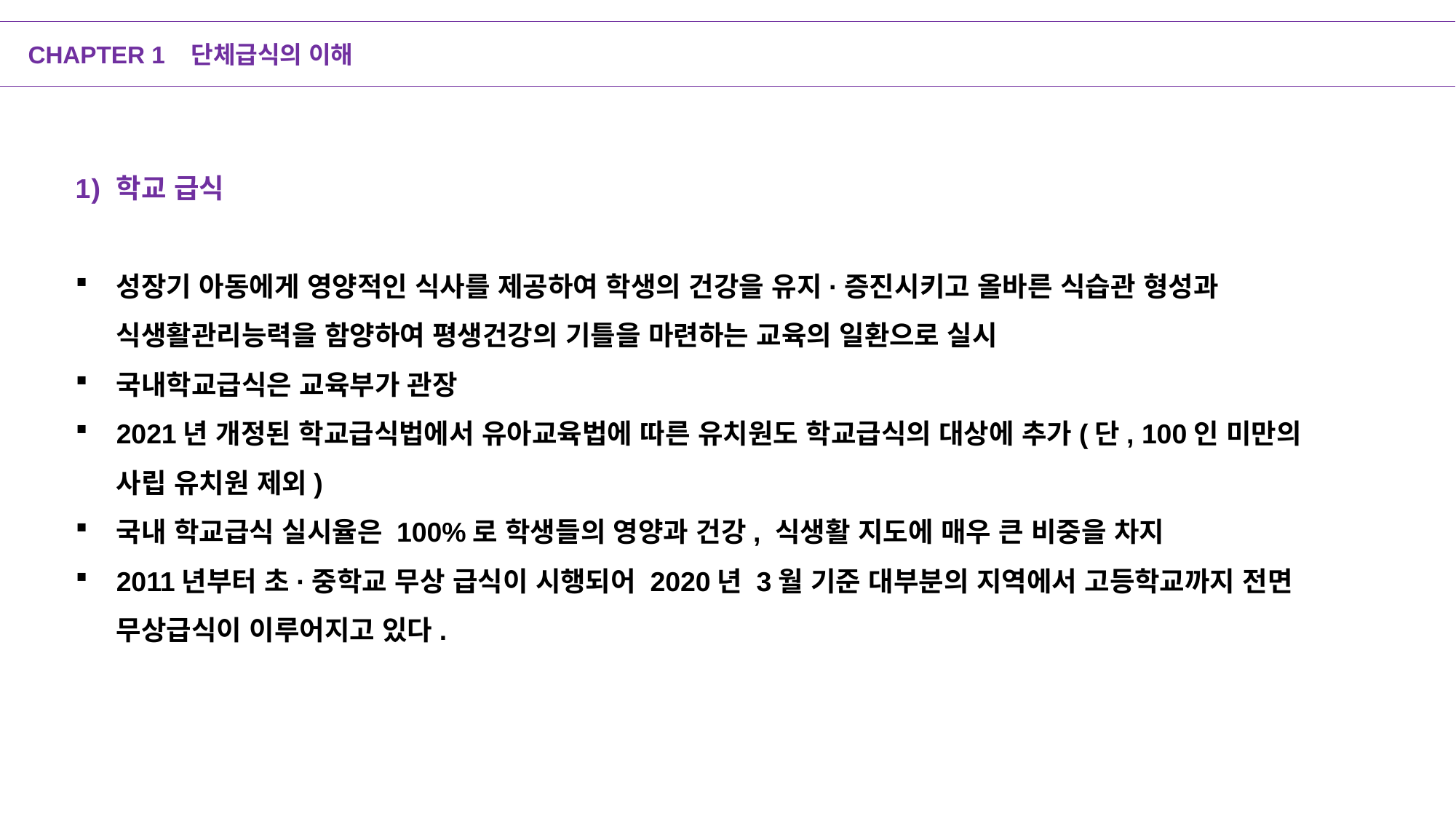

CHAPTER 1   단체급식의 이해
학교 급식

성장기 아동에게 영양적인 식사를 제공하여 학생의 건강을 유지·증진시키고 올바른 식습관 형성과 식생활관리능력을 함양하여 평생건강의 기틀을 마련하는 교육의 일환으로 실시
국내학교급식은 교육부가 관장
2021년 개정된 학교급식법에서 유아교육법에 따른 유치원도 학교급식의 대상에 추가(단, 100인 미만의 사립 유치원 제외)
국내 학교급식 실시율은 100%로 학생들의 영양과 건강, 식생활 지도에 매우 큰 비중을 차지
2011년부터 초·중학교 무상 급식이 시행되어 2020년 3월 기준 대부분의 지역에서 고등학교까지 전면 무상급식이 이루어지고 있다.